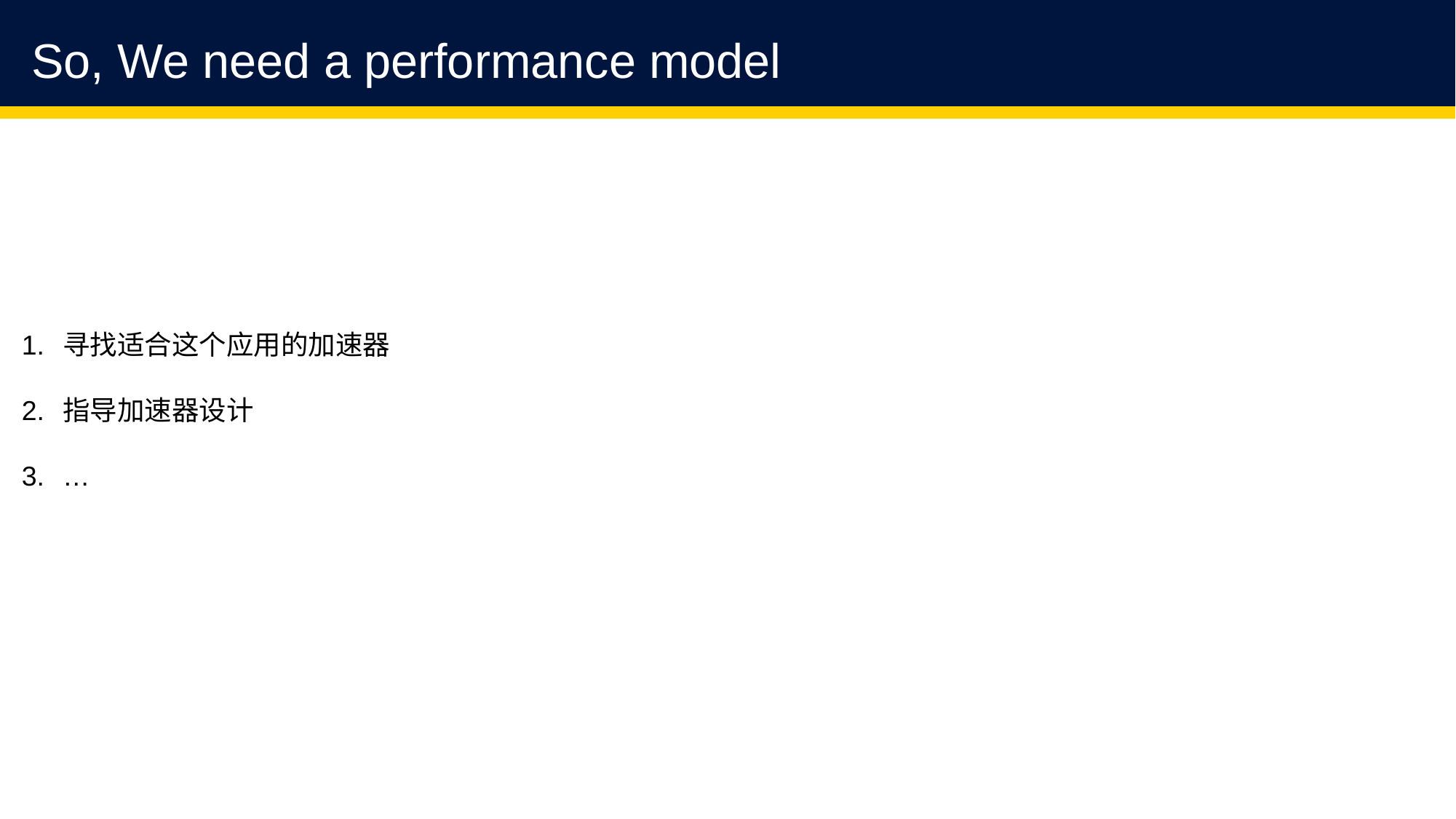

So, We need a performance model
寻找适合这个应用的加速器

指导加速器设计

…